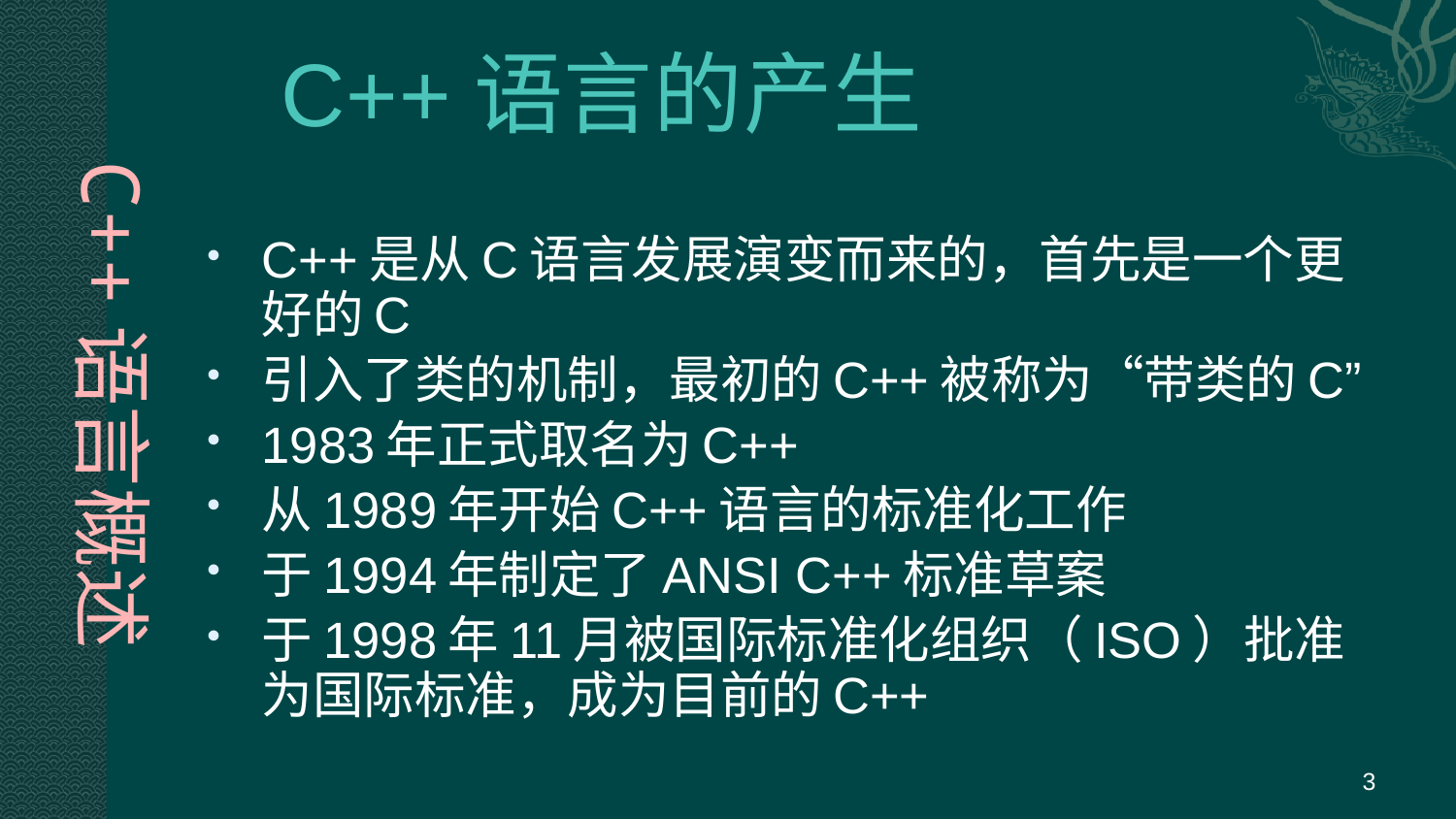

# C++语言的产生
C++语言概述
C++是从C语言发展演变而来的，首先是一个更好的C
引入了类的机制，最初的C++被称为“带类的C”
1983年正式取名为C++
从1989年开始C++语言的标准化工作
于1994年制定了ANSI C++标准草案
于1998年11月被国际标准化组织（ISO）批准为国际标准，成为目前的C++
3